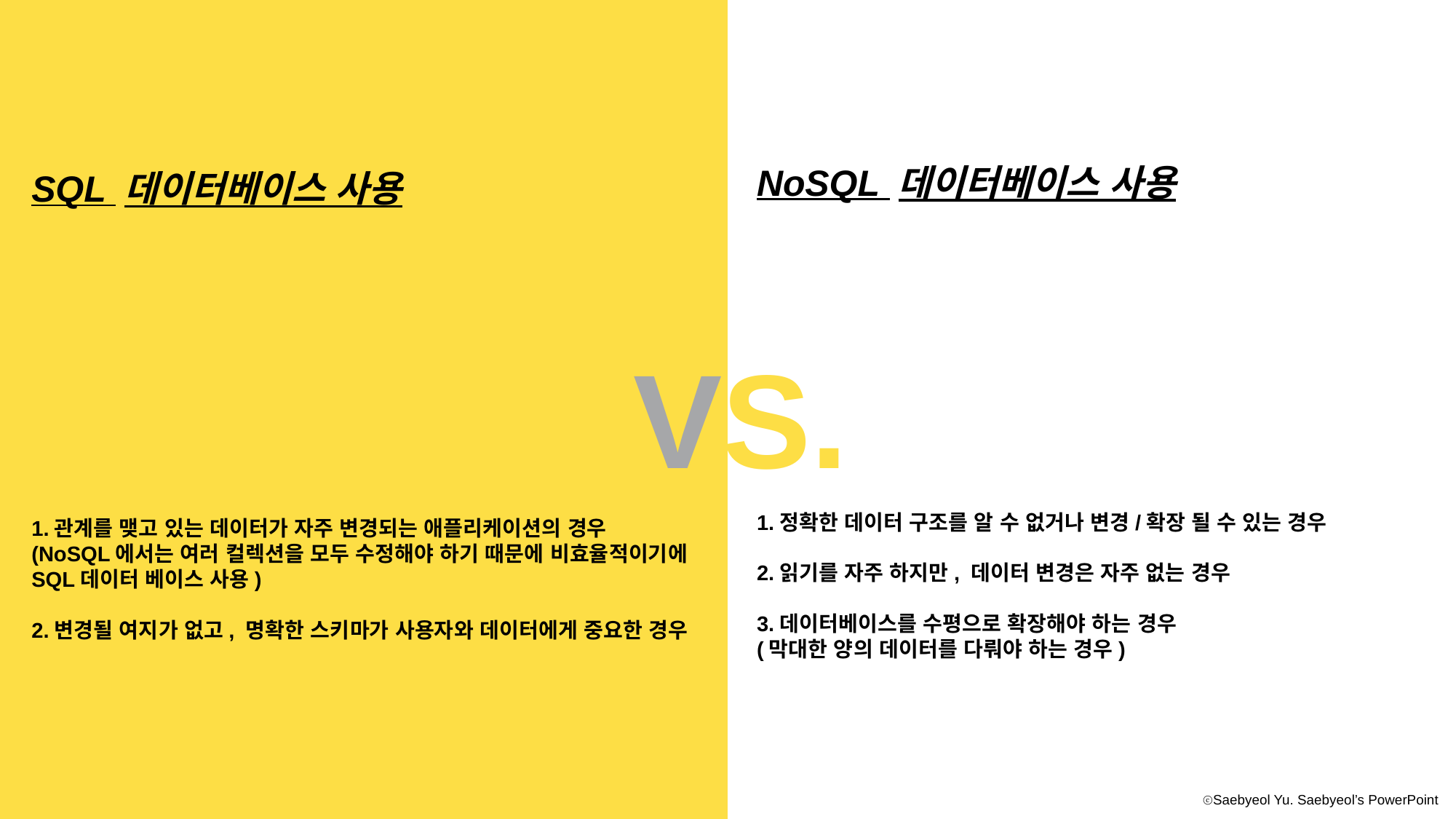

SQL 데이터베이스 사용

1.관계를 맺고 있는 데이터가 자주 변경되는 애플리케이션의 경우
(NoSQL에서는 여러 컬렉션을 모두 수정해야 하기 때문에 비효율적이기에
SQL데이터 베이스 사용)

2.변경될 여지가 없고, 명확한 스키마가 사용자와 데이터에게 중요한 경우

NoSQL 데이터베이스 사용

1.정확한 데이터 구조를 알 수 없거나 변경/확장 될 수 있는 경우

2.읽기를 자주 하지만, 데이터 변경은 자주 없는 경우

3.데이터베이스를 수평으로 확장해야 하는 경우
(막대한 양의 데이터를 다뤄야 하는 경우)
VS.